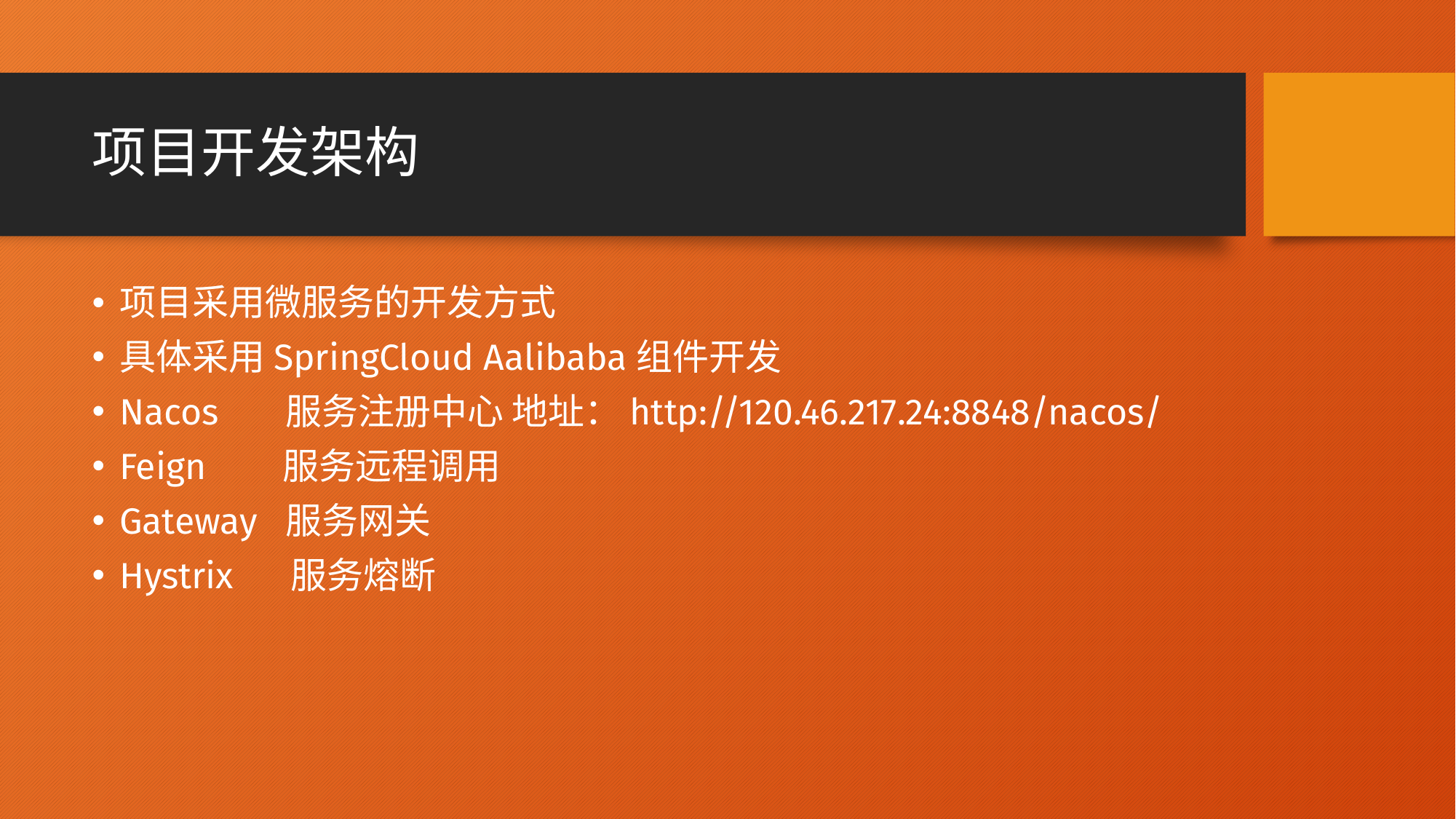

# 项目开发架构
项目采用微服务的开发方式
具体采用SpringCloud Aalibaba组件开发
Nacos      服务注册中心 地址：http://120.46.217.24:8848/nacos/
Feign       服务远程调用
Gateway  服务网关
Hystrix     服务熔断